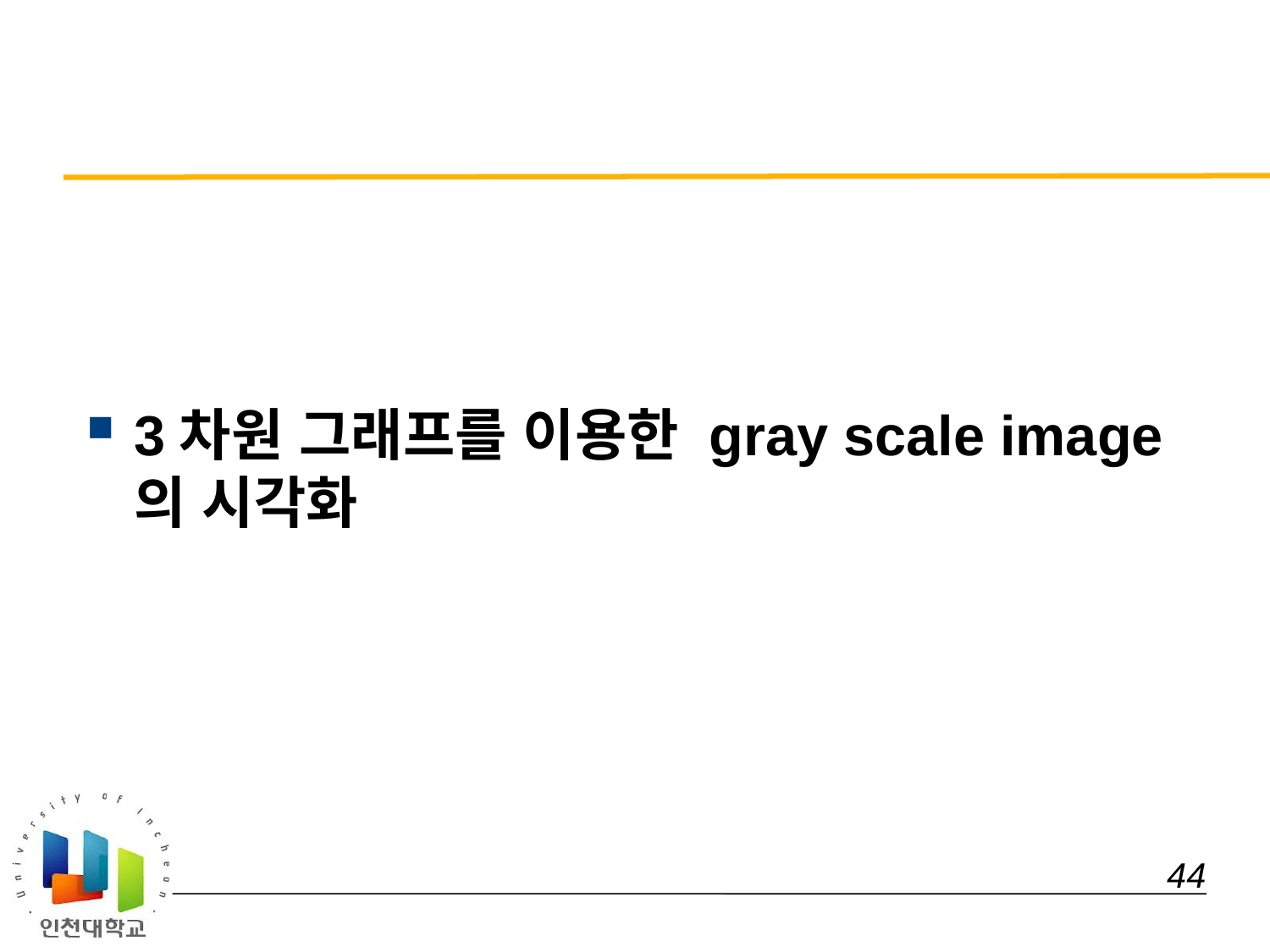

#

3차원 그래프를 이용한 gray scale image의 시각화
 44